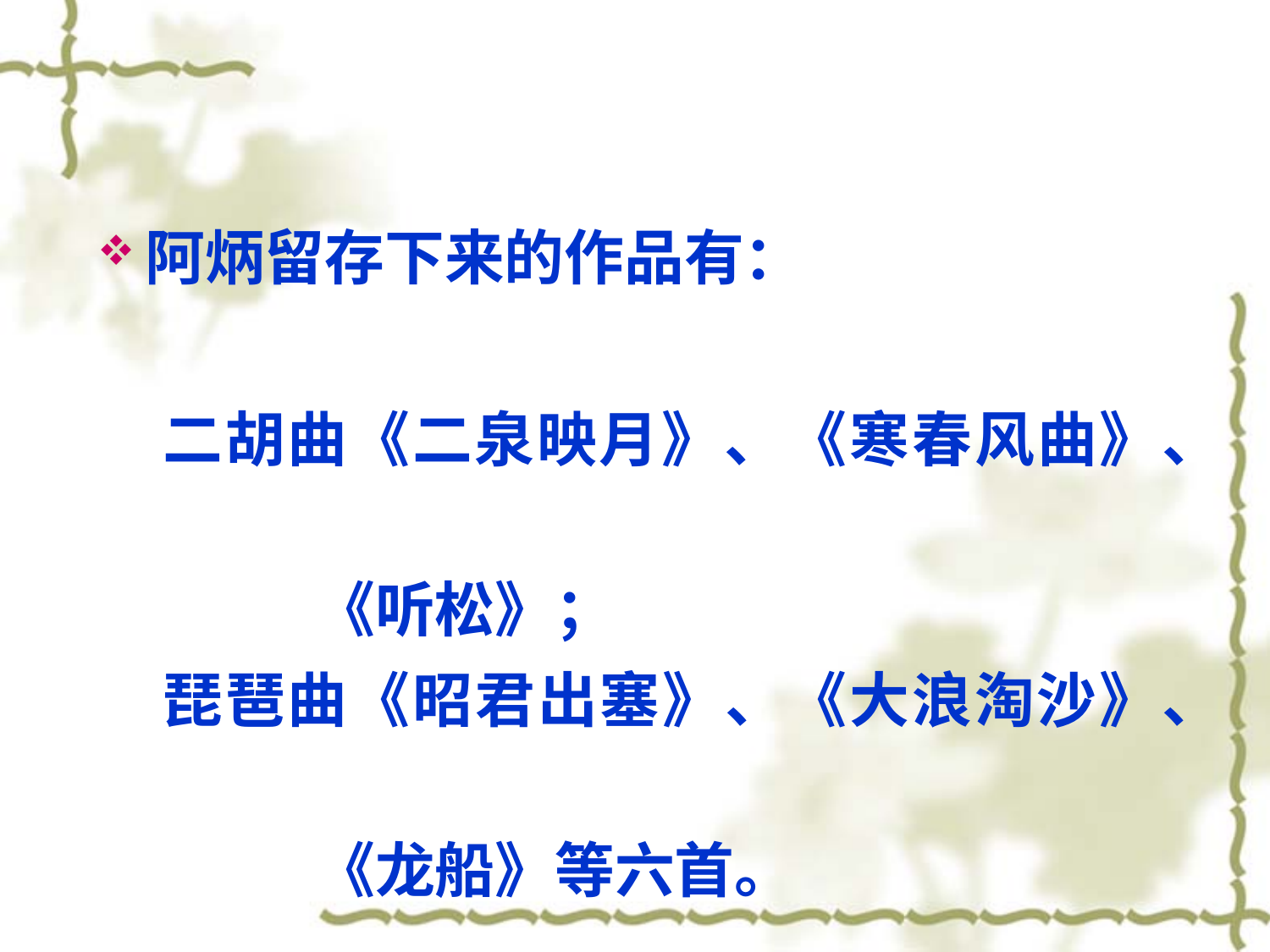

#
阿炳留存下来的作品有：

   二胡曲《二泉映月》、《寒春风曲》、
               《听松》；
   琵琶曲《昭君出塞》、《大浪淘沙》、
               《龙船》等六首。